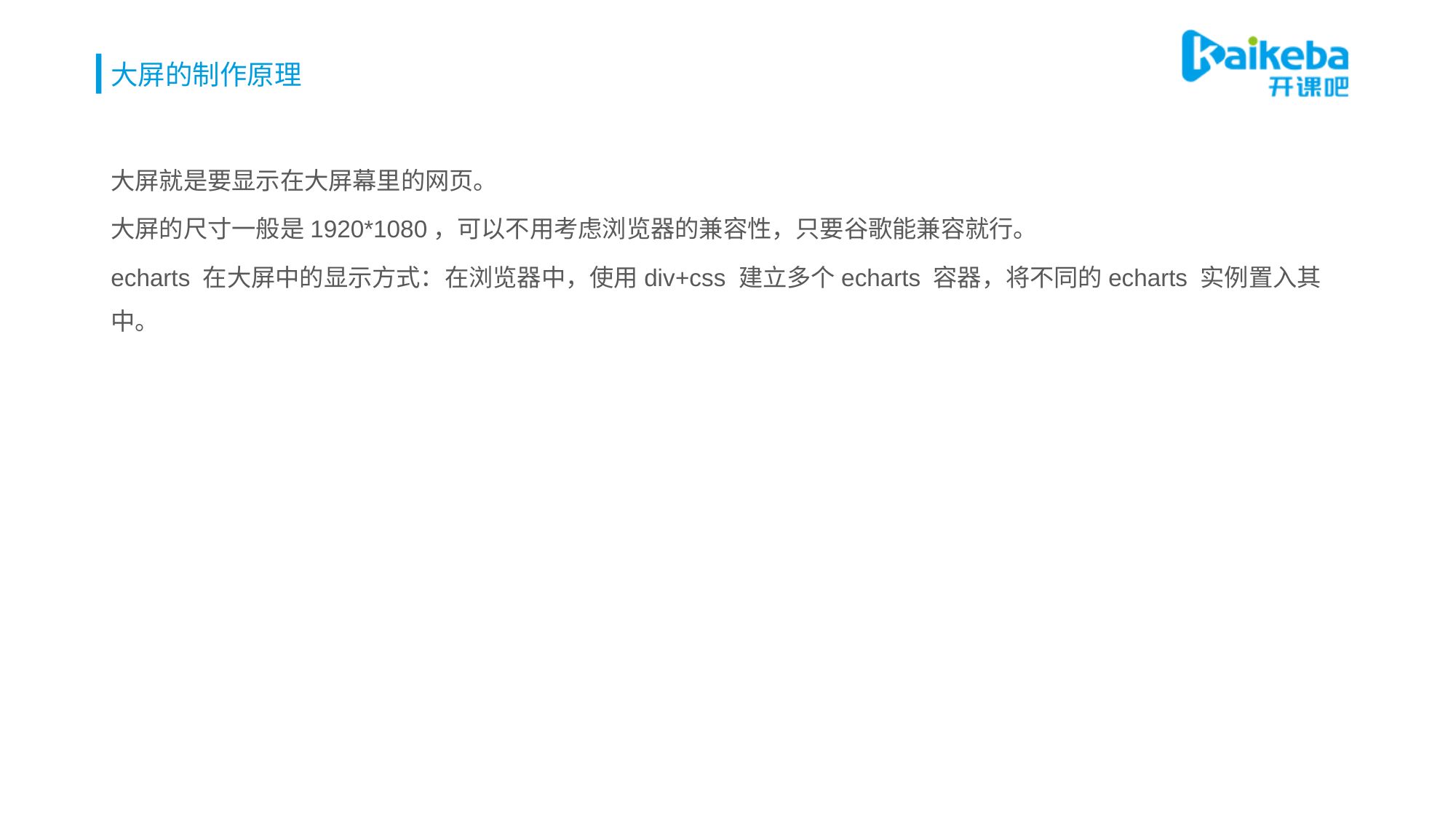

# 大屏的制作原理
大屏就是要显示在大屏幕里的网页。
大屏的尺寸一般是1920*1080，可以不用考虑浏览器的兼容性，只要谷歌能兼容就行。
echarts 在大屏中的显示方式：在浏览器中，使用div+css 建立多个echarts 容器，将不同的echarts 实例置入其中。